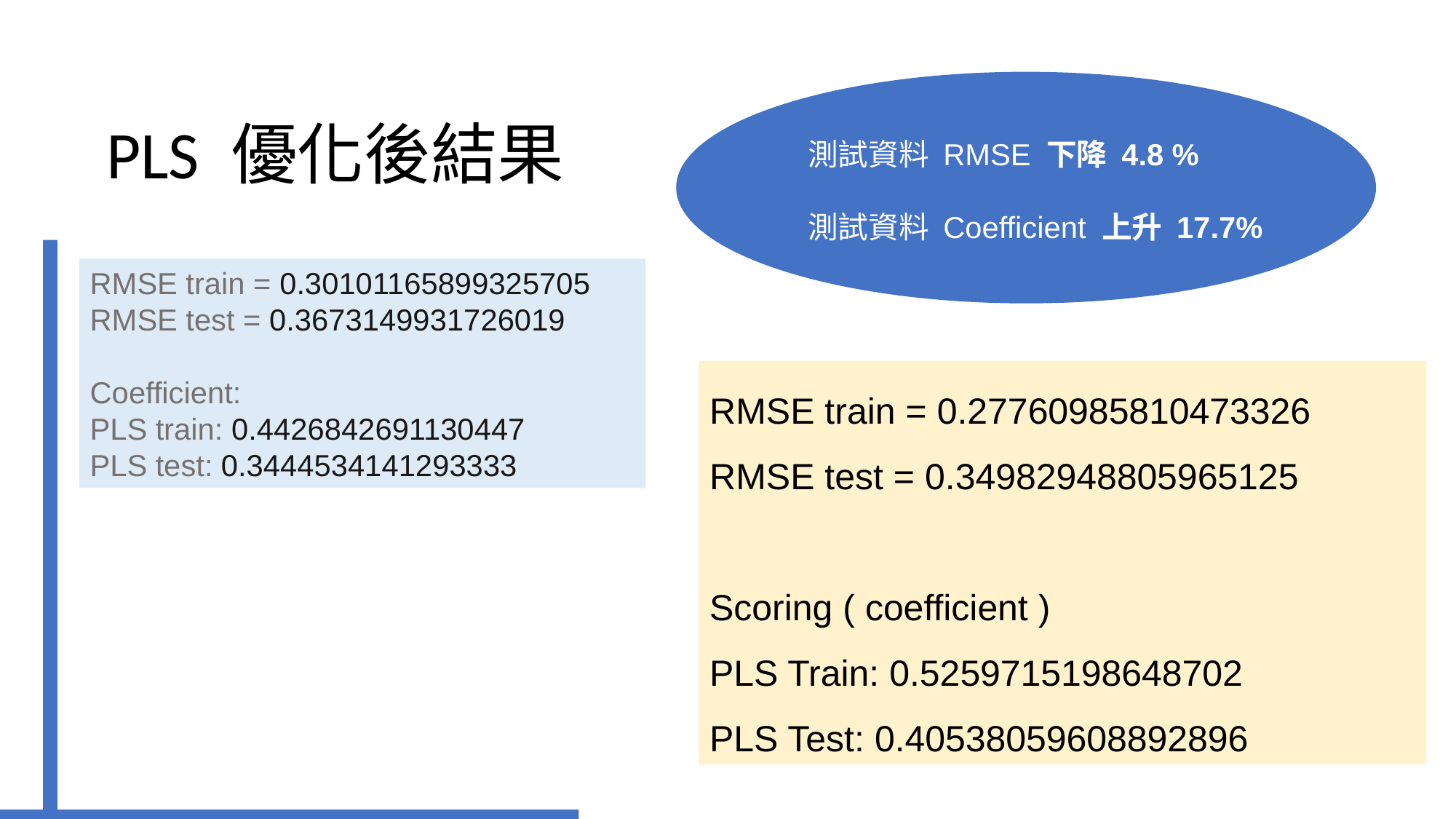

PLS 優化後結果
測試資料 RMSE 下降 4.8 %

測試資料 Coefficient 上升 17.7%

RMSE train = 0.30101165899325705
RMSE test = 0.3673149931726019

Coefficient:
PLS train: 0.4426842691130447
PLS test: 0.3444534141293333
RMSE train = 0.27760985810473326
RMSE test = 0.34982948805965125

Scoring ( coefficient )
PLS Train: 0.5259715198648702
PLS Test: 0.40538059608892896